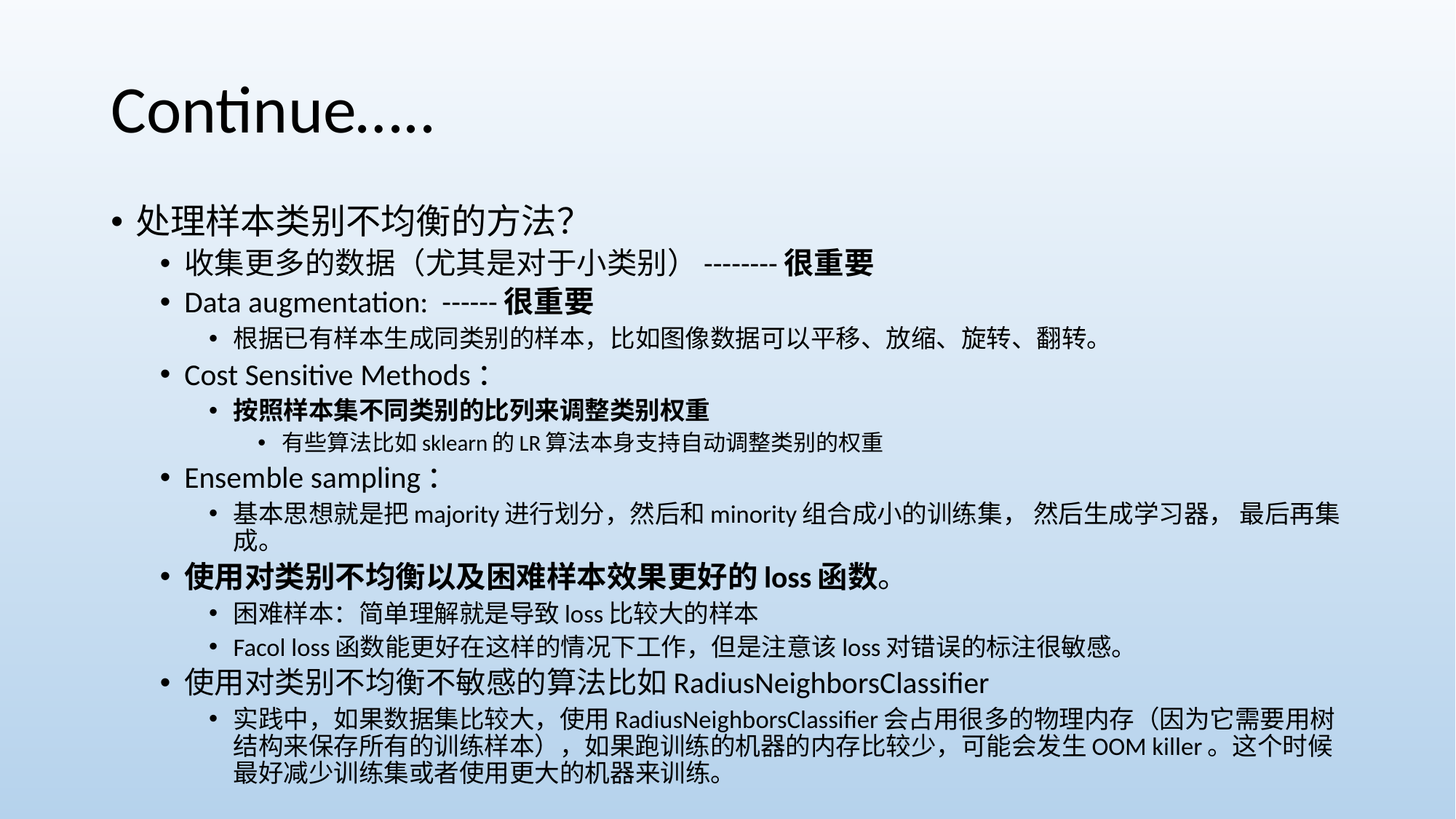

# Continue…..
处理样本类别不均衡的方法？
收集更多的数据（尤其是对于小类别）--------很重要
Data augmentation:  ------很重要
根据已有样本生成同类别的样本，比如图像数据可以平移、放缩、旋转、翻转。
Cost Sensitive Methods：
按照样本集不同类别的比列来调整类别权重
有些算法比如sklearn的LR算法本身支持自动调整类别的权重
Ensemble sampling：
基本思想就是把majority进行划分，然后和minority组合成小的训练集， 然后生成学习器， 最后再集成。
使用对类别不均衡以及困难样本效果更好的loss函数。
困难样本：简单理解就是导致loss比较大的样本
Facol loss函数能更好在这样的情况下工作，但是注意该loss对错误的标注很敏感。
使用对类别不均衡不敏感的算法比如RadiusNeighborsClassifier
实践中，如果数据集比较大，使用RadiusNeighborsClassifier会占用很多的物理内存（因为它需要用树结构来保存所有的训练样本），如果跑训练的机器的内存比较少，可能会发生OOM killer。这个时候最好减少训练集或者使用更大的机器来训练。